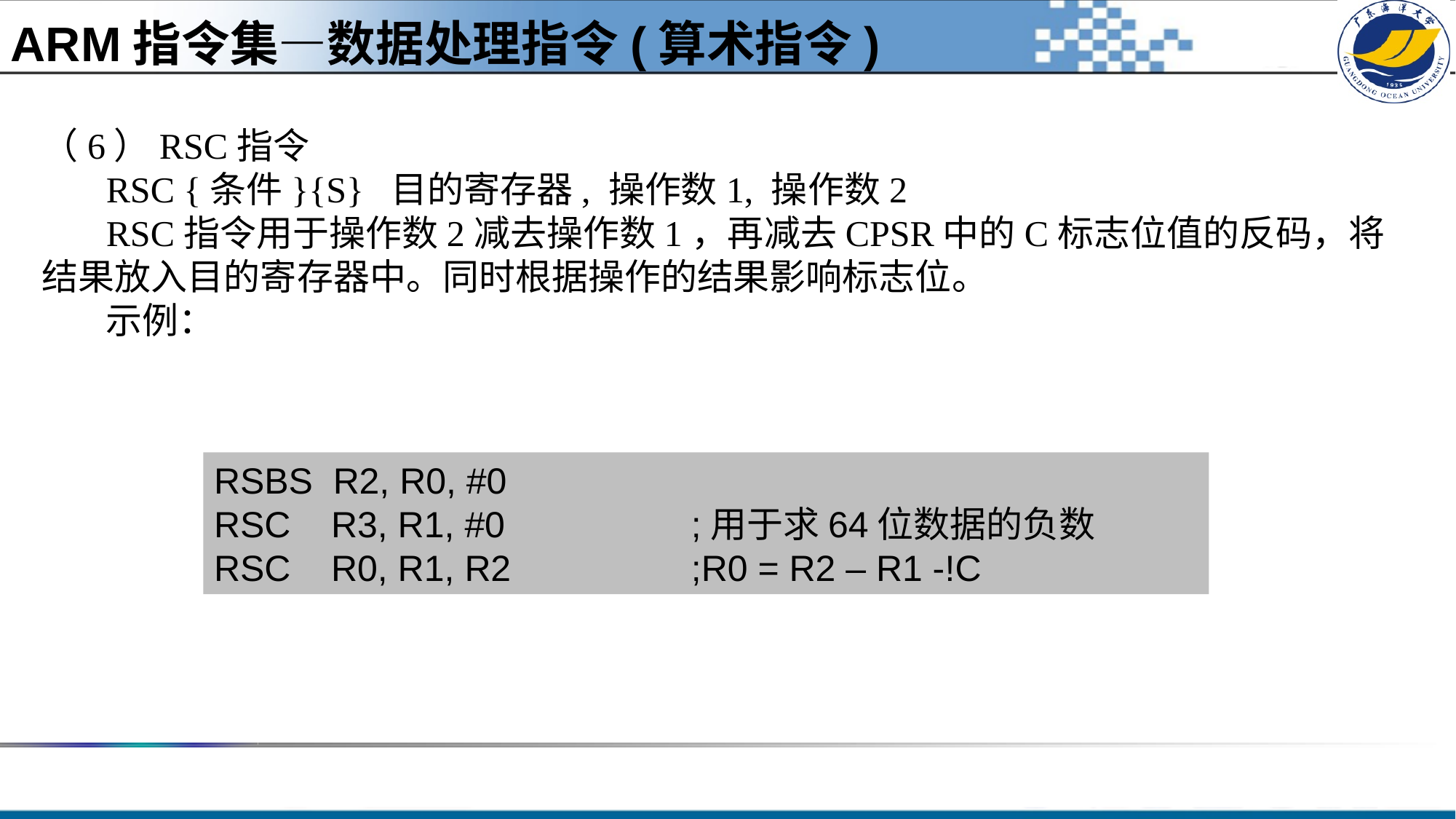

ARM指令集—数据处理指令(算术指令)
（6）RSC指令
RSC {条件}{S}  目的寄存器, 操作数1, 操作数2
RSC指令用于操作数2减去操作数1，再减去CPSR中的C标志位值的反码，将结果放入目的寄存器中。同时根据操作的结果影响标志位。
示例：
RSBS  R2, R0, #0
RSC    R3, R1, #0		    ;用于求64位数据的负数
RSC    R0, R1, R2		    ;R0 = R2 – R1 -!C
53